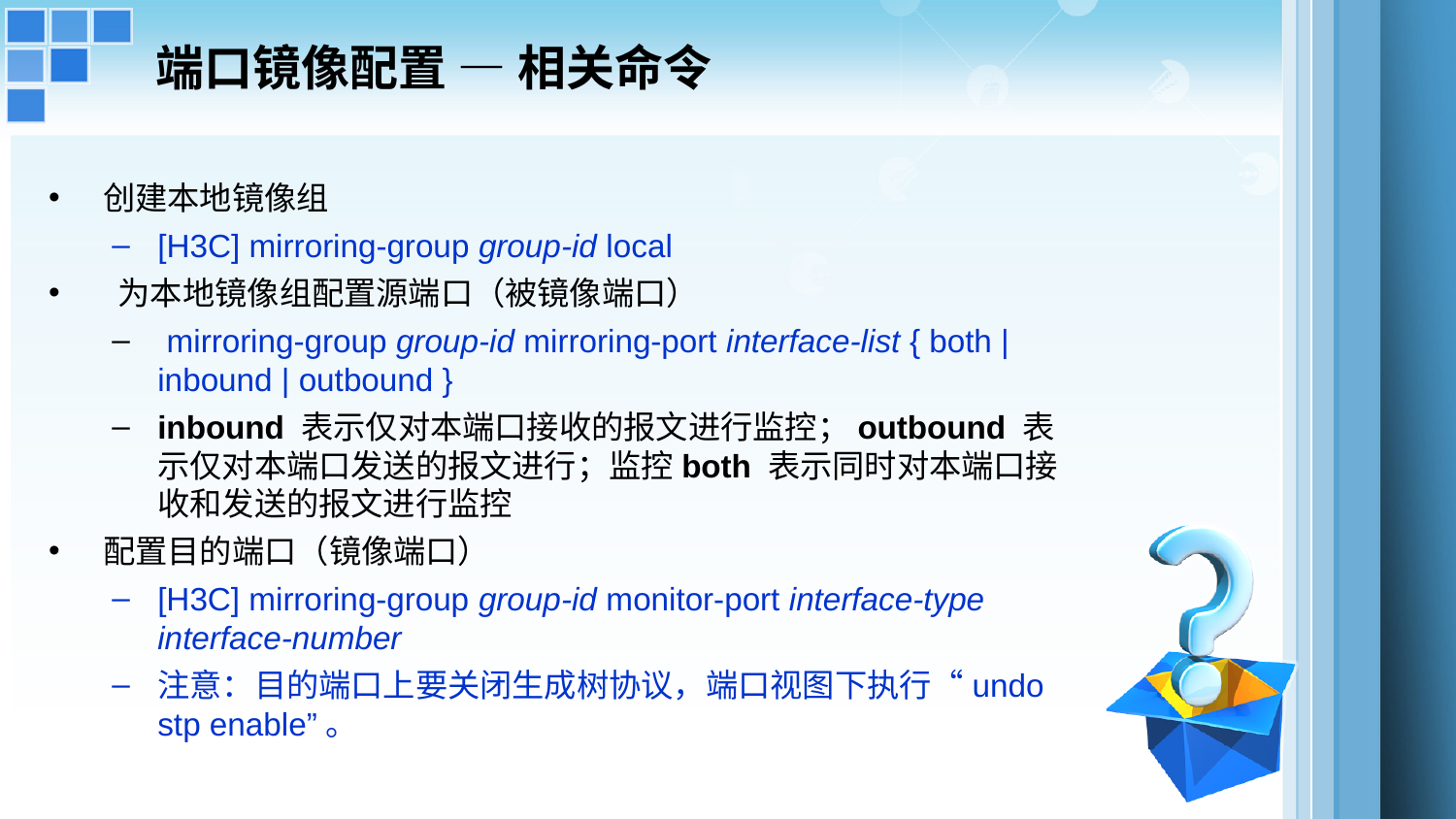

端口镜像配置 — 相关命令
创建本地镜像组
[H3C] mirroring-group group-id local
 为本地镜像组配置源端口（被镜像端口）
 mirroring-group group-id mirroring-port interface-list { both | inbound | outbound }
inbound 表示仅对本端口接收的报文进行监控；outbound 表示仅对本端口发送的报文进行；监控both 表示同时对本端口接收和发送的报文进行监控
配置目的端口（镜像端口）
[H3C] mirroring-group group-id monitor-port interface-type interface-number
注意：目的端口上要关闭生成树协议，端口视图下执行“undo stp enable”。